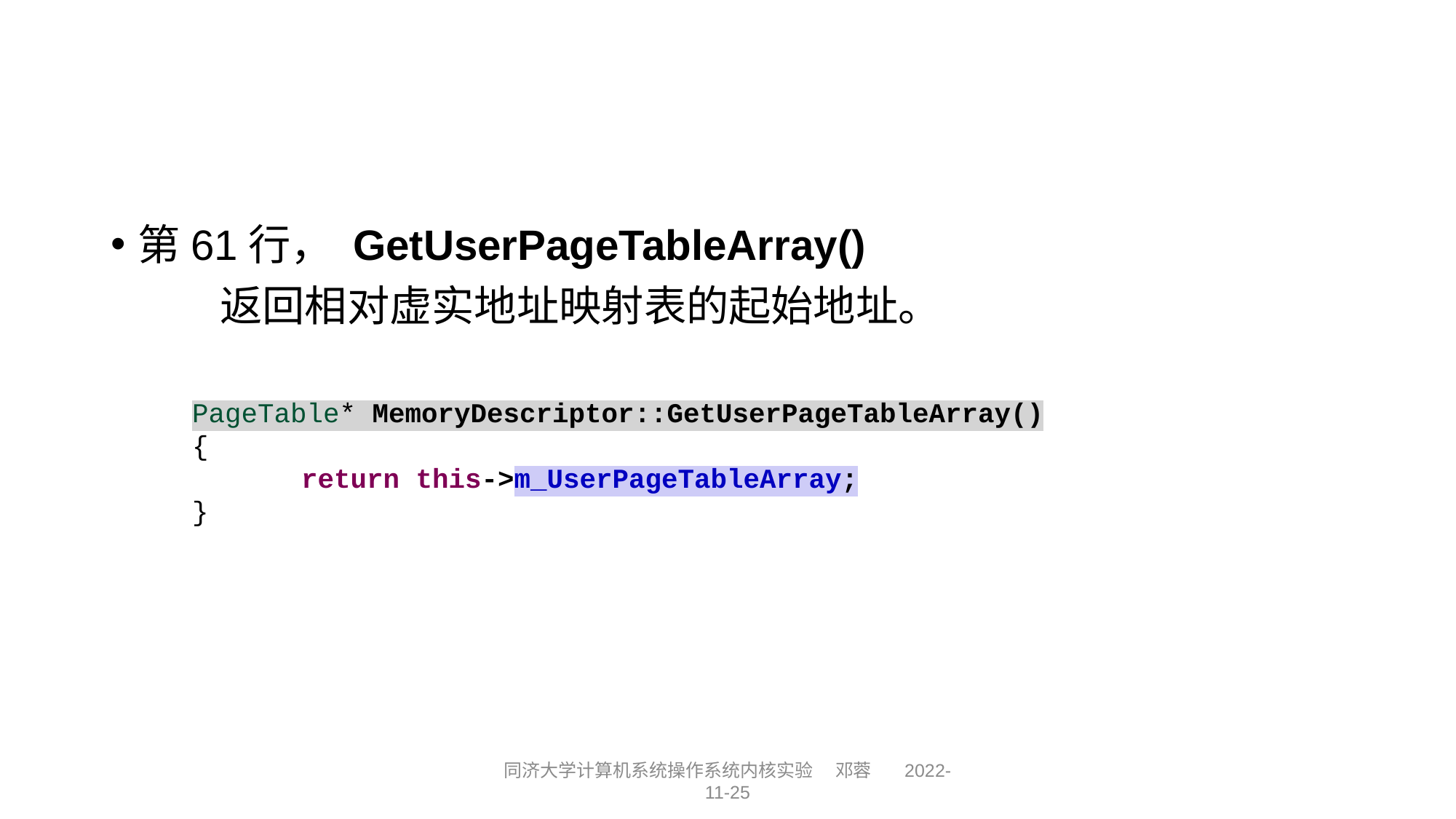

#
第61行， GetUserPageTableArray()
	返回相对虚实地址映射表的起始地址。
PageTable* MemoryDescriptor::GetUserPageTableArray()
{
	return this->m_UserPageTableArray;
}
同济大学计算机系统操作系统内核实验    邓蓉     2022-11-25